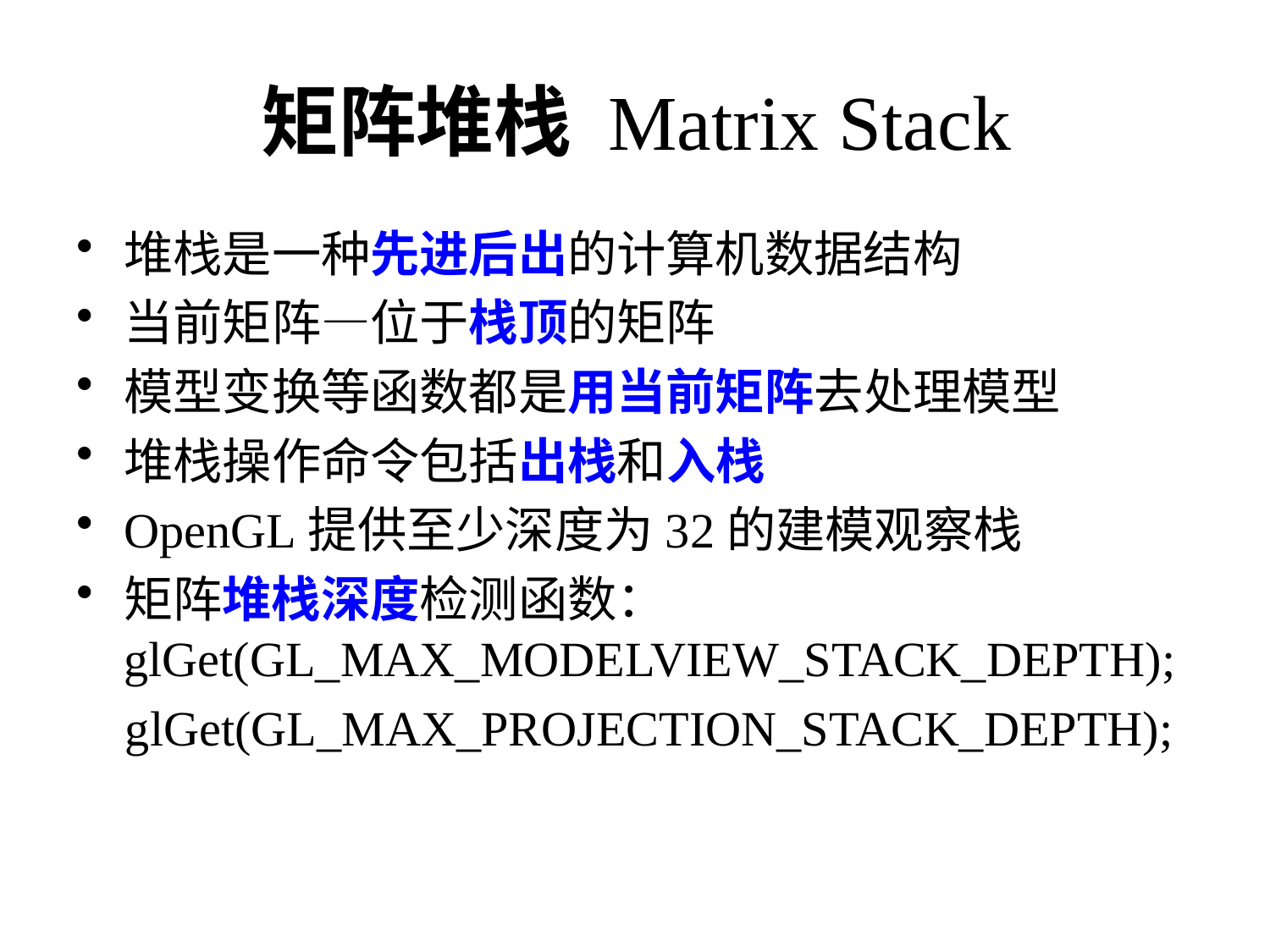

# 矩阵堆栈 Matrix Stack
堆栈是一种先进后出的计算机数据结构
当前矩阵—位于栈顶的矩阵
模型变换等函数都是用当前矩阵去处理模型
堆栈操作命令包括出栈和入栈
OpenGL提供至少深度为32的建模观察栈
矩阵堆栈深度检测函数：glGet(GL_MAX_MODELVIEW_STACK_DEPTH);
    glGet(GL_MAX_PROJECTION_STACK_DEPTH);